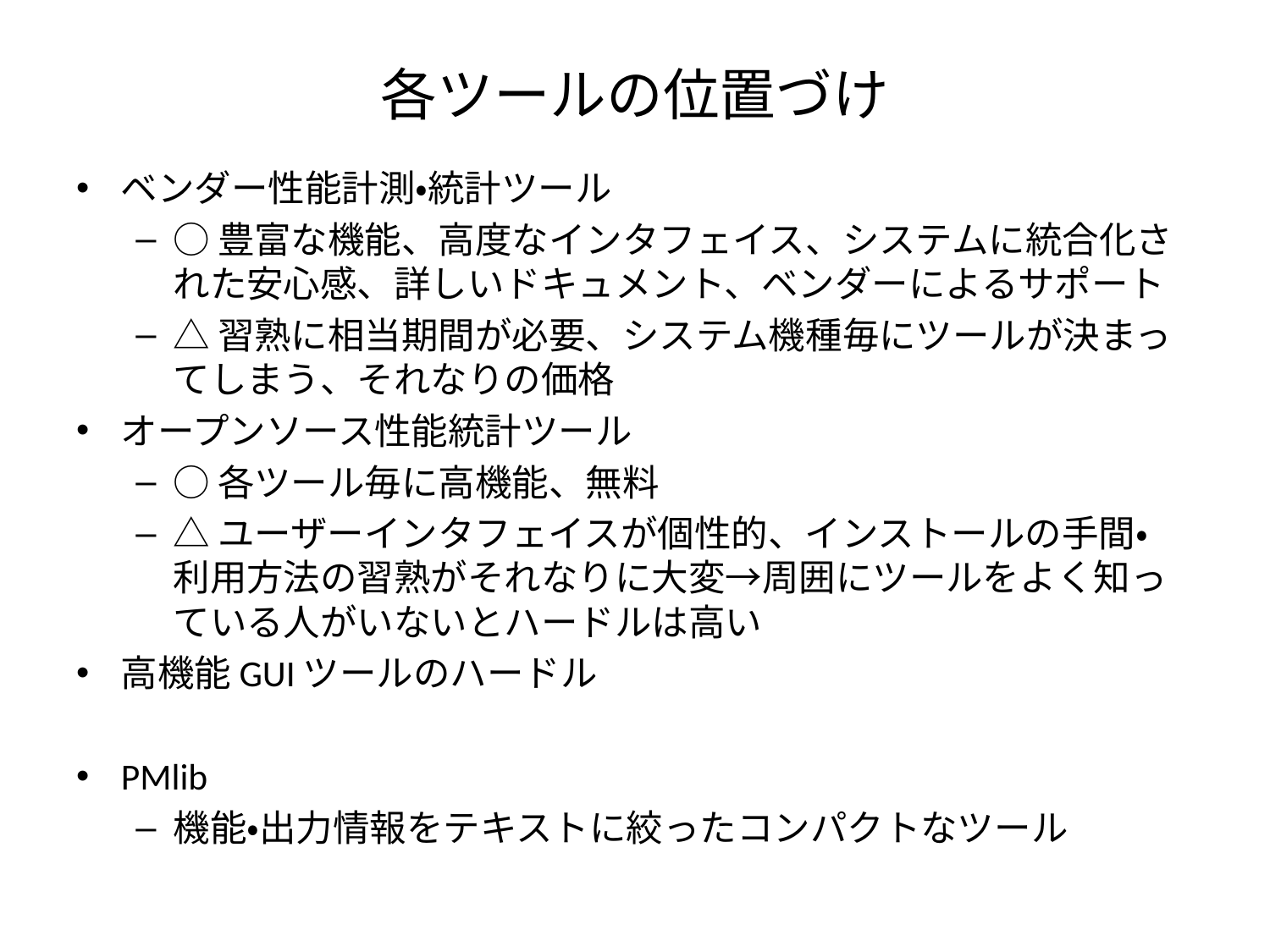

# 各ツールの位置づけ
ベンダー性能計測・統計ツール
○豊富な機能、高度なインタフェイス、システムに統合化された安心感、詳しいドキュメント、ベンダーによるサポート
△習熟に相当期間が必要、システム機種毎にツールが決まってしまう、それなりの価格
オープンソース性能統計ツール
○各ツール毎に高機能、無料
△ユーザーインタフェイスが個性的、インストールの手間・利用方法の習熟がそれなりに大変→周囲にツールをよく知っている人がいないとハードルは高い
高機能GUIツールのハードル

PMlib
機能・出力情報をテキストに絞ったコンパクトなツール